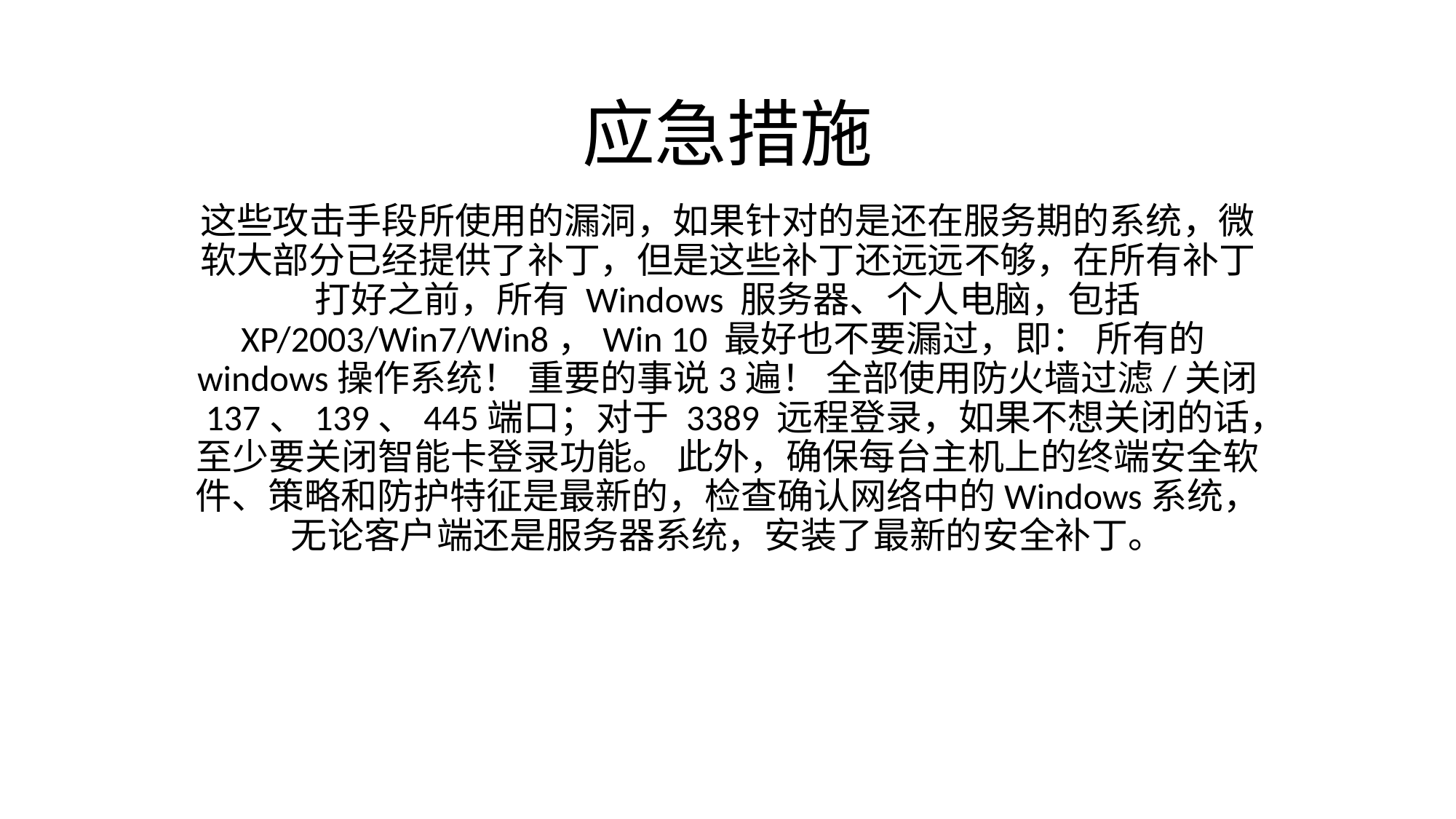

# 应急措施
这些攻击手段所使用的漏洞，如果针对的是还在服务期的系统，微软大部分已经提供了补丁，但是这些补丁还远远不够，在所有补丁打好之前，所有 Windows 服务器、个人电脑，包括 XP/2003/Win7/Win8，Win 10 最好也不要漏过，即： 所有的windows操作系统！ 重要的事说3遍！ 全部使用防火墙过滤/关闭 137、139、445端口；对于 3389 远程登录，如果不想关闭的话，至少要关闭智能卡登录功能。 此外，确保每台主机上的终端安全软件、策略和防护特征是最新的，检查确认网络中的Windows系统，无论客户端还是服务器系统，安装了最新的安全补丁。